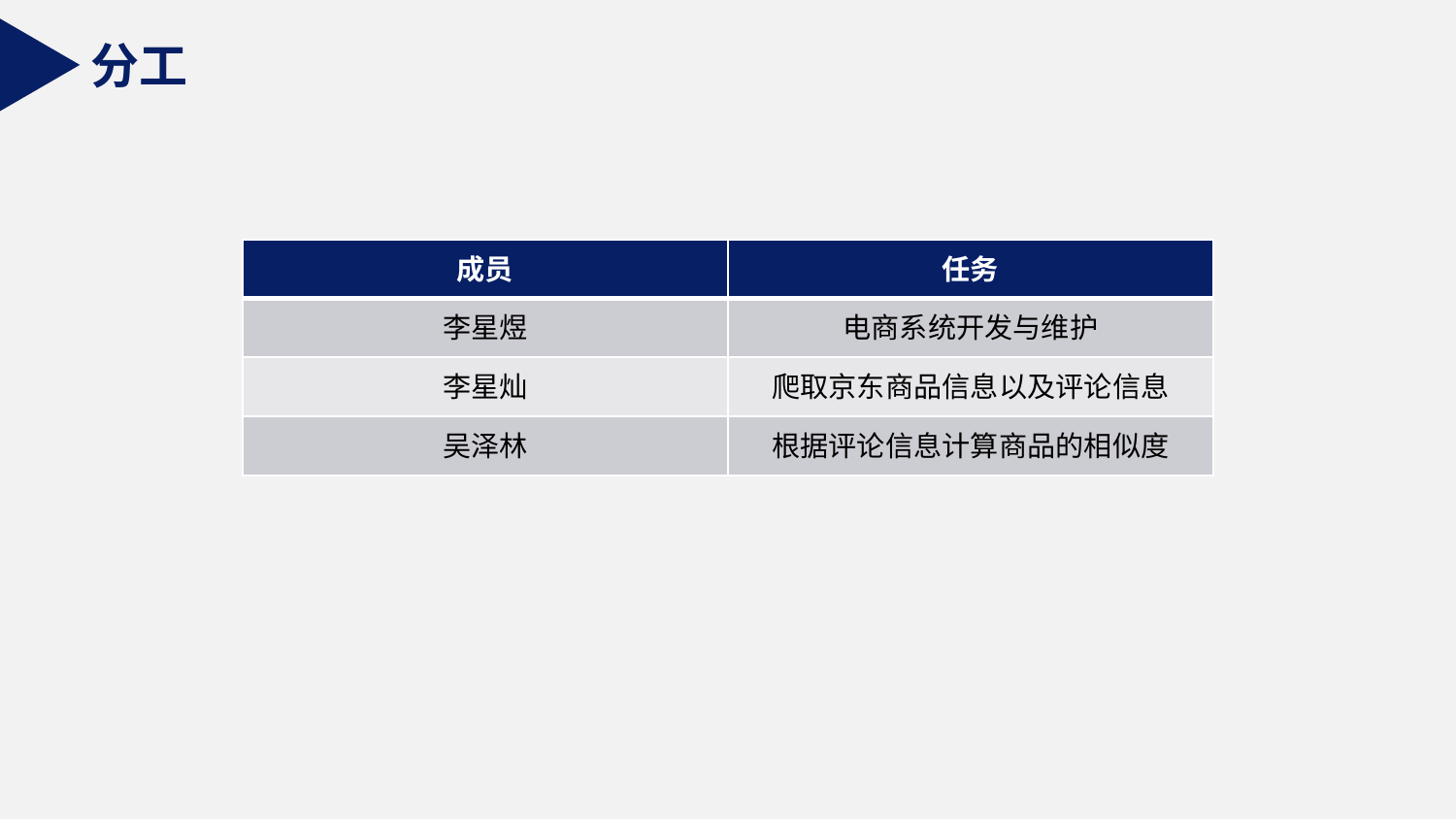

分工
| 成员 | 任务 |
| --- | --- |
| 李星煜 | 电商系统开发与维护 |
| 李星灿 | 爬取京东商品信息以及评论信息 |
| 吴泽林 | 根据评论信息计算商品的相似度 |